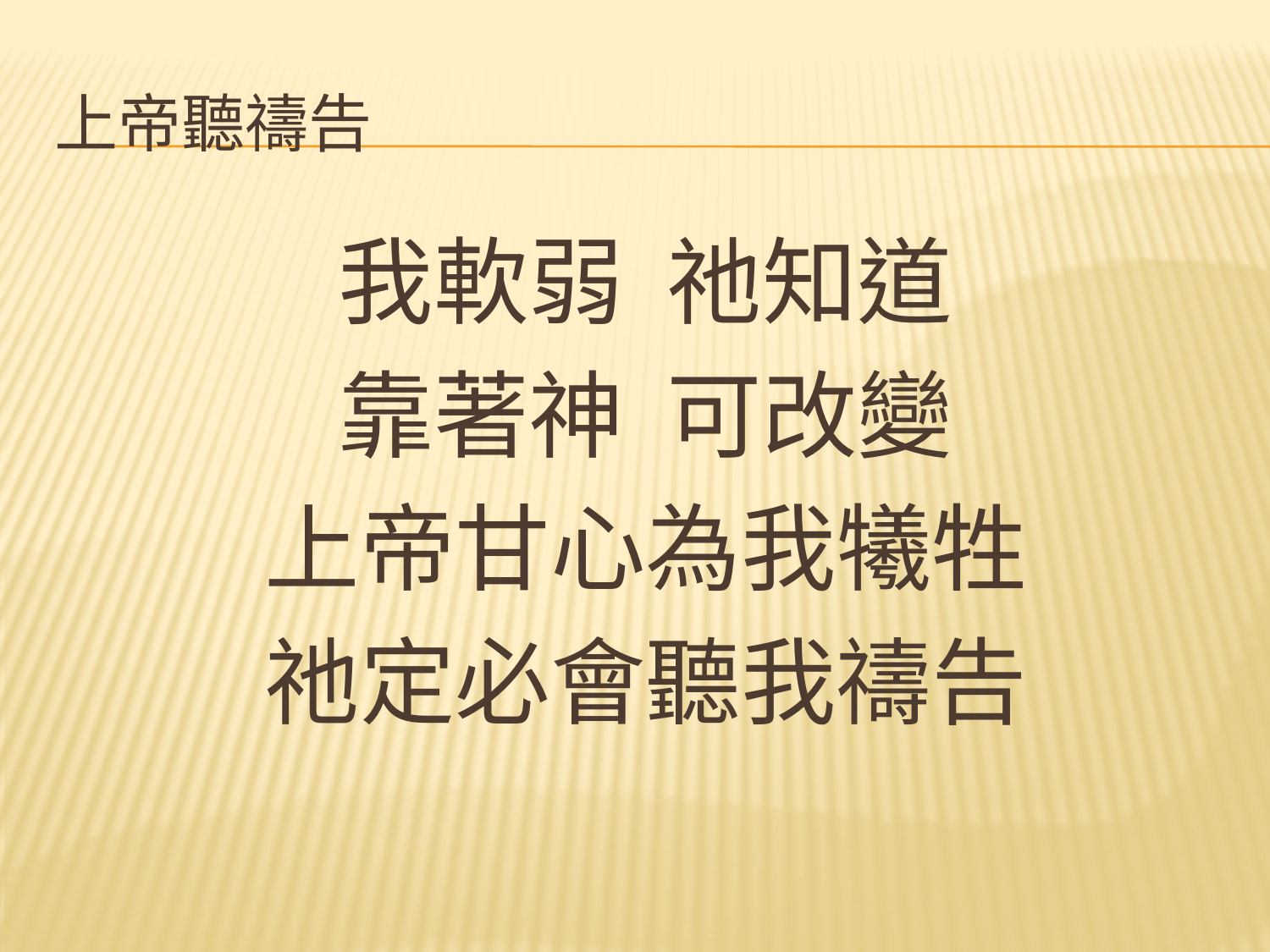

# 上帝聽禱告
我軟弱  祂知道
靠著神  可改變
上帝甘心為我犧牲
祂定必會聽我禱告